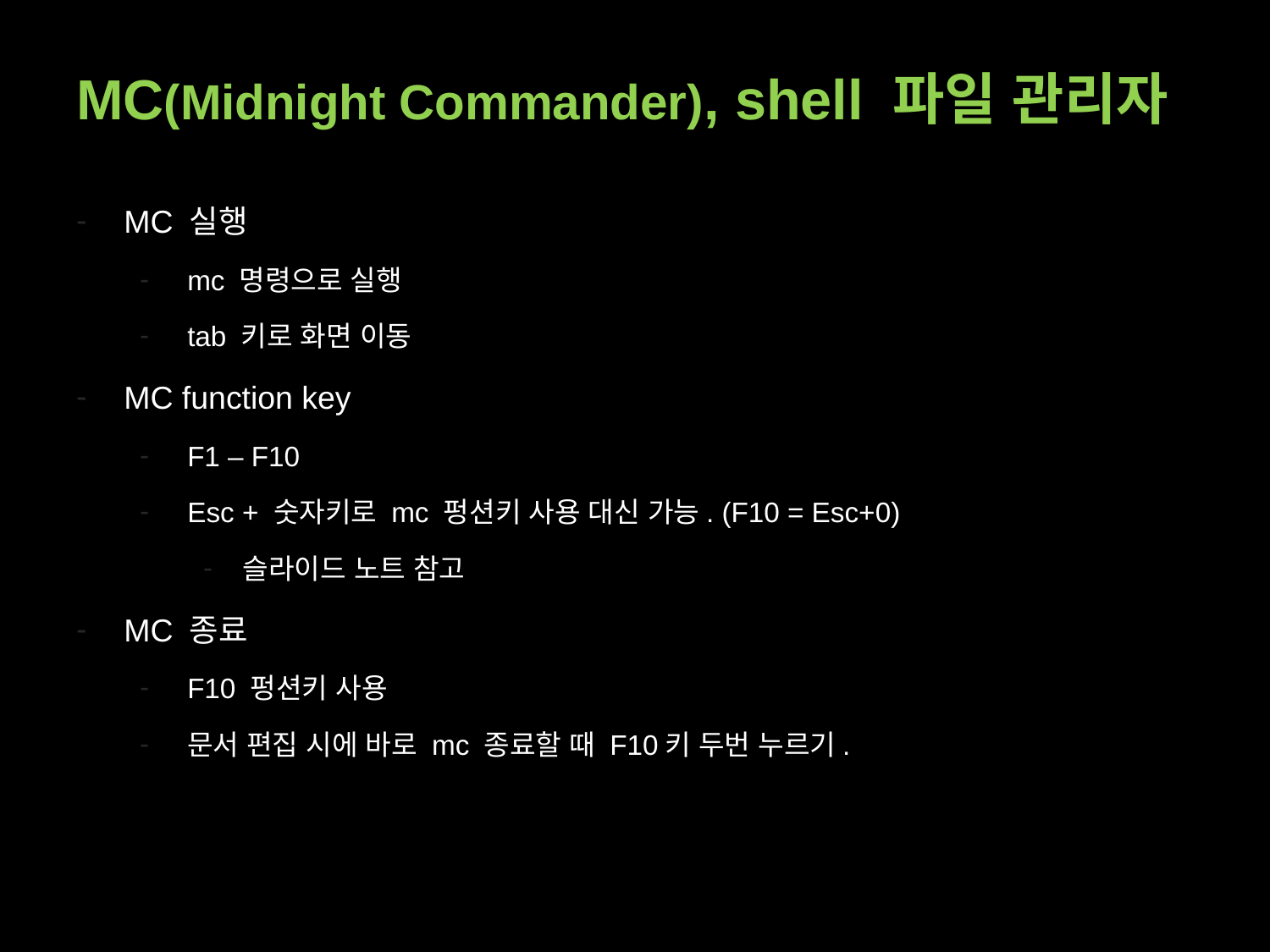

# MC(Midnight Commander), shell 파일 관리자
MC 실행
mc 명령으로 실행
tab 키로 화면 이동
MC function key
F1 – F10
Esc + 숫자키로 mc 펑션키 사용 대신 가능. (F10 = Esc+0)
슬라이드 노트 참고
MC 종료
F10 펑션키 사용
문서 편집 시에 바로 mc 종료할 때 F10키 두번 누르기.